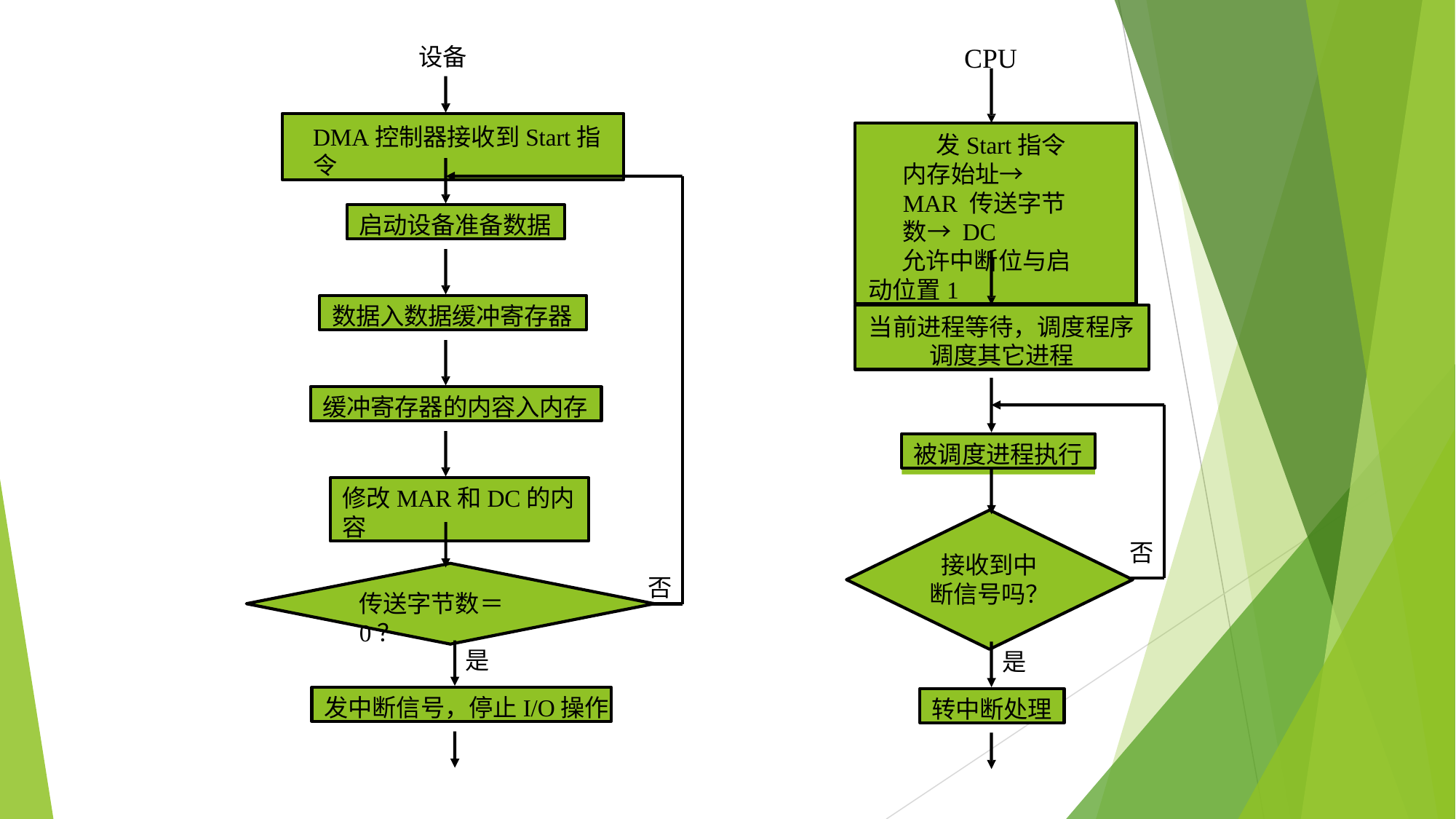

CPU
设备

DMA控制器接收到Start指令
发Start指令  内存始址→ MAR 传送字节数→ DC
允许中断位与启动位置1

启动设备准备数据

数据入数据缓冲寄存器
当前进程等待，调度程序 调度其它进程

缓冲寄存器的内容入内存

被调度进程执行
修改MAR和DC的内容

否
接收到中 断信号吗？

否
传送字节数＝0？
是
是
发中断信号，停止I/O操作
转中断处理